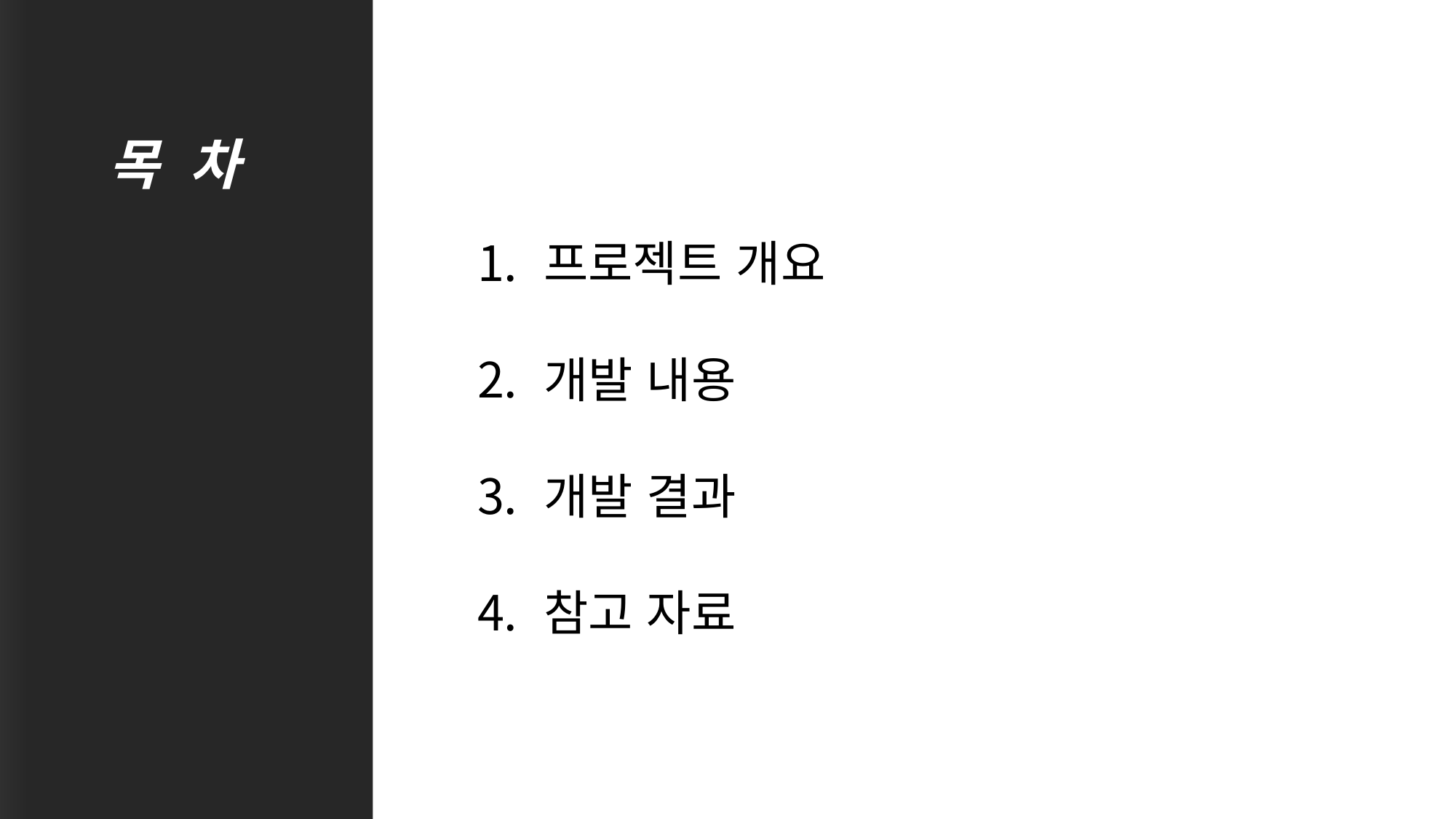

목  차
 프로젝트 개요

 개발 내용

 개발 결과

 참고 자료